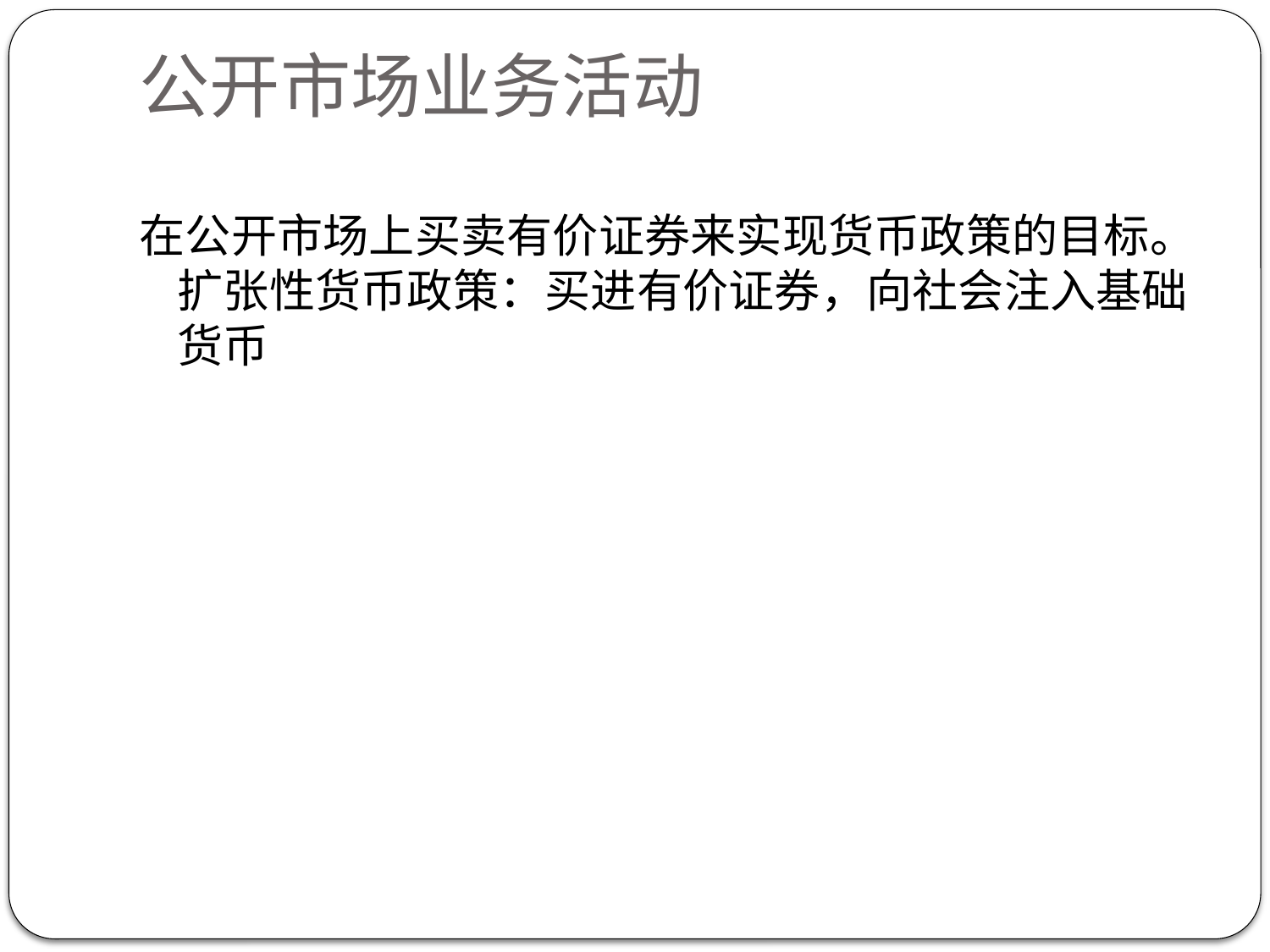

# 公开市场业务活动
在公开市场上买卖有价证券来实现货币政策的目标。扩张性货币政策：买进有价证券，向社会注入基础货币